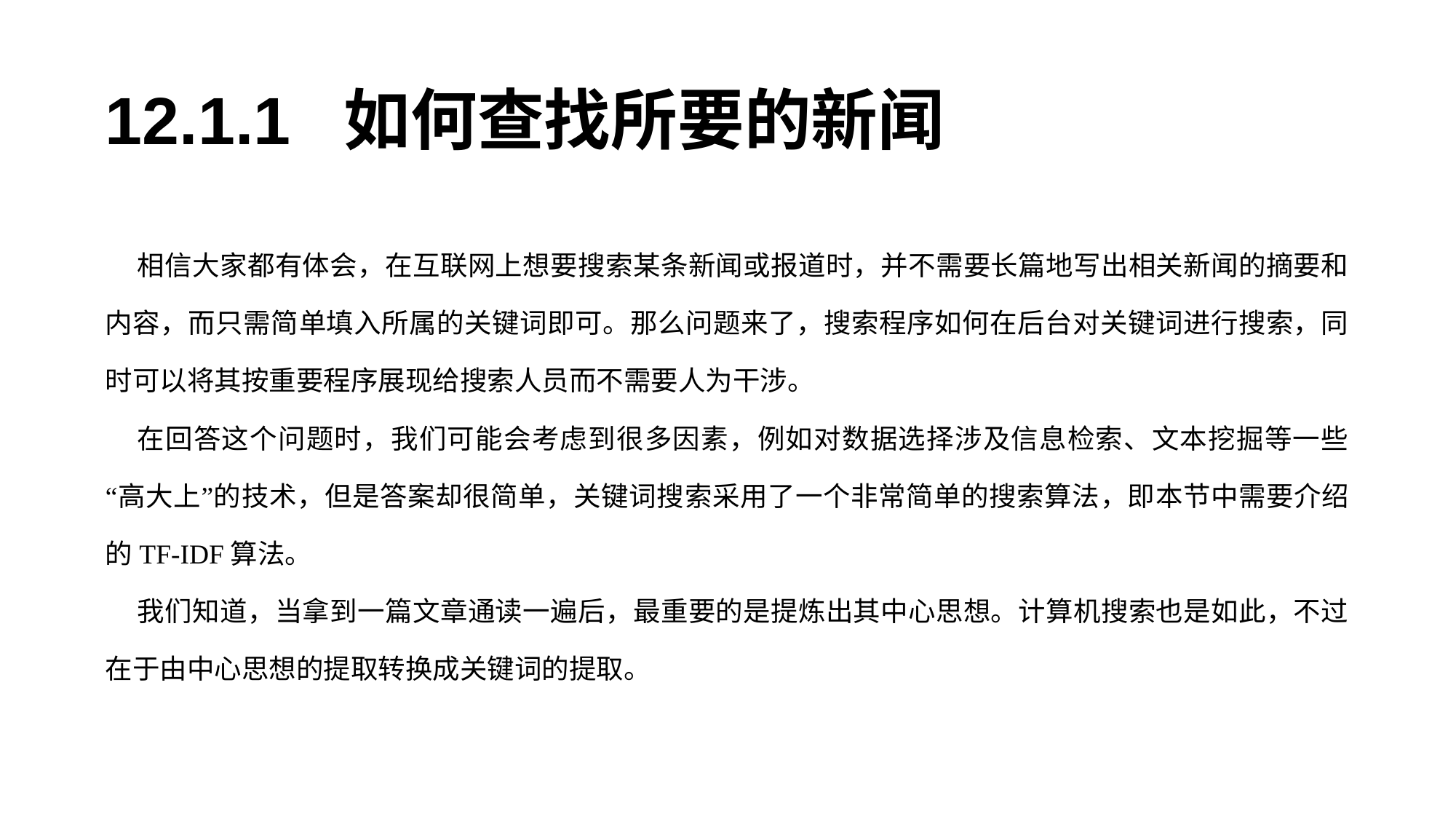

# 12.1.1  如何查找所要的新闻
相信大家都有体会，在互联网上想要搜索某条新闻或报道时，并不需要长篇地写出相关新闻的摘要和内容，而只需简单填入所属的关键词即可。那么问题来了，搜索程序如何在后台对关键词进行搜索，同时可以将其按重要程序展现给搜索人员而不需要人为干涉。
在回答这个问题时，我们可能会考虑到很多因素，例如对数据选择涉及信息检索、文本挖掘等一些“高大上”的技术，但是答案却很简单，关键词搜索采用了一个非常简单的搜索算法，即本节中需要介绍的TF-IDF算法。
我们知道，当拿到一篇文章通读一遍后，最重要的是提炼出其中心思想。计算机搜索也是如此，不过在于由中心思想的提取转换成关键词的提取。